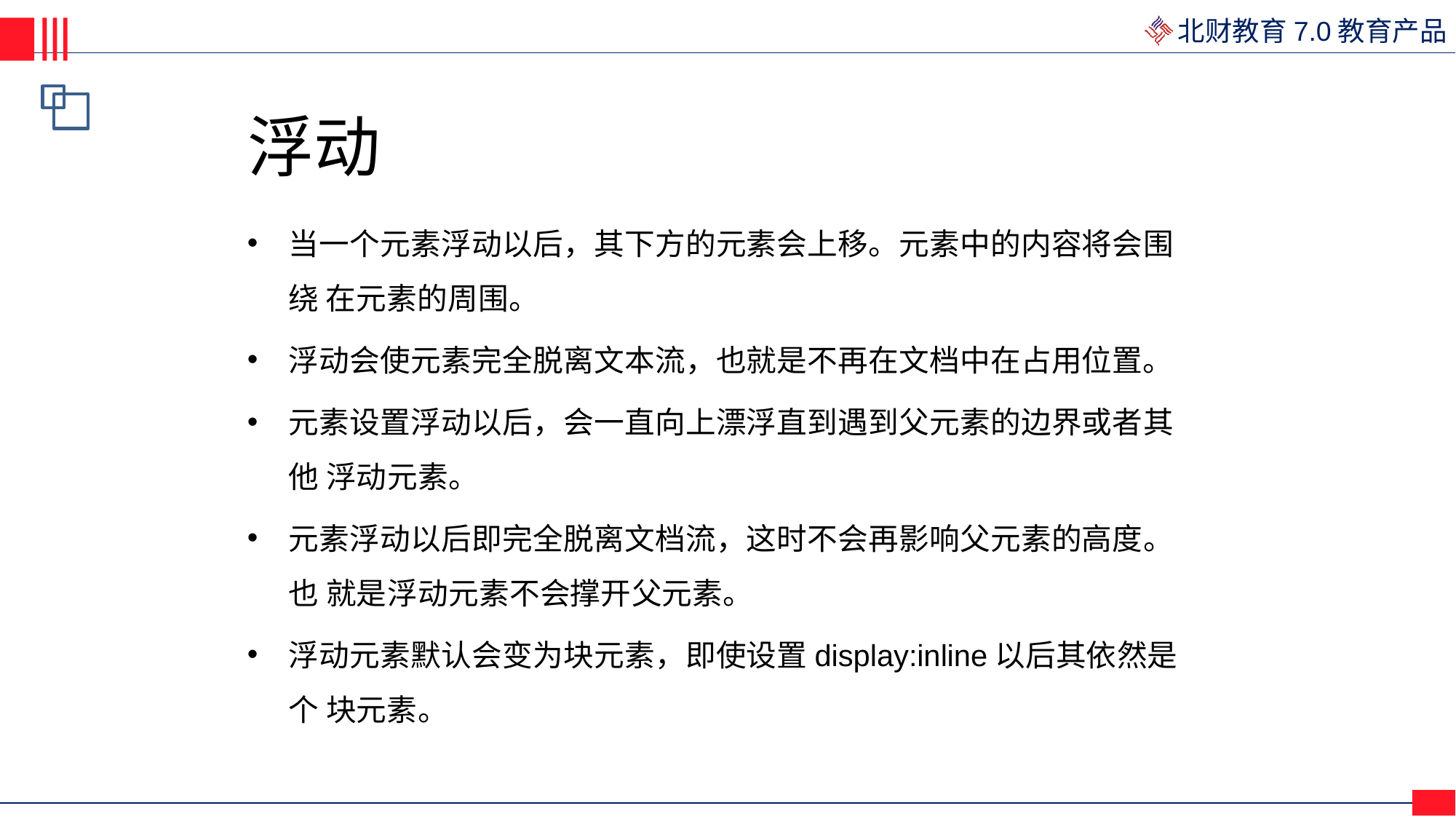

# 浮动
当一个元素浮动以后，其下方的元素会上移。元素中的内容将会围绕 在元素的周围。
浮动会使元素完全脱离文本流，也就是不再在文档中在占用位置。
元素设置浮动以后，会一直向上漂浮直到遇到父元素的边界或者其他 浮动元素。
元素浮动以后即完全脱离文档流，这时不会再影响父元素的高度。也 就是浮动元素不会撑开父元素。
浮动元素默认会变为块元素，即使设置display:inline以后其依然是个 块元素。